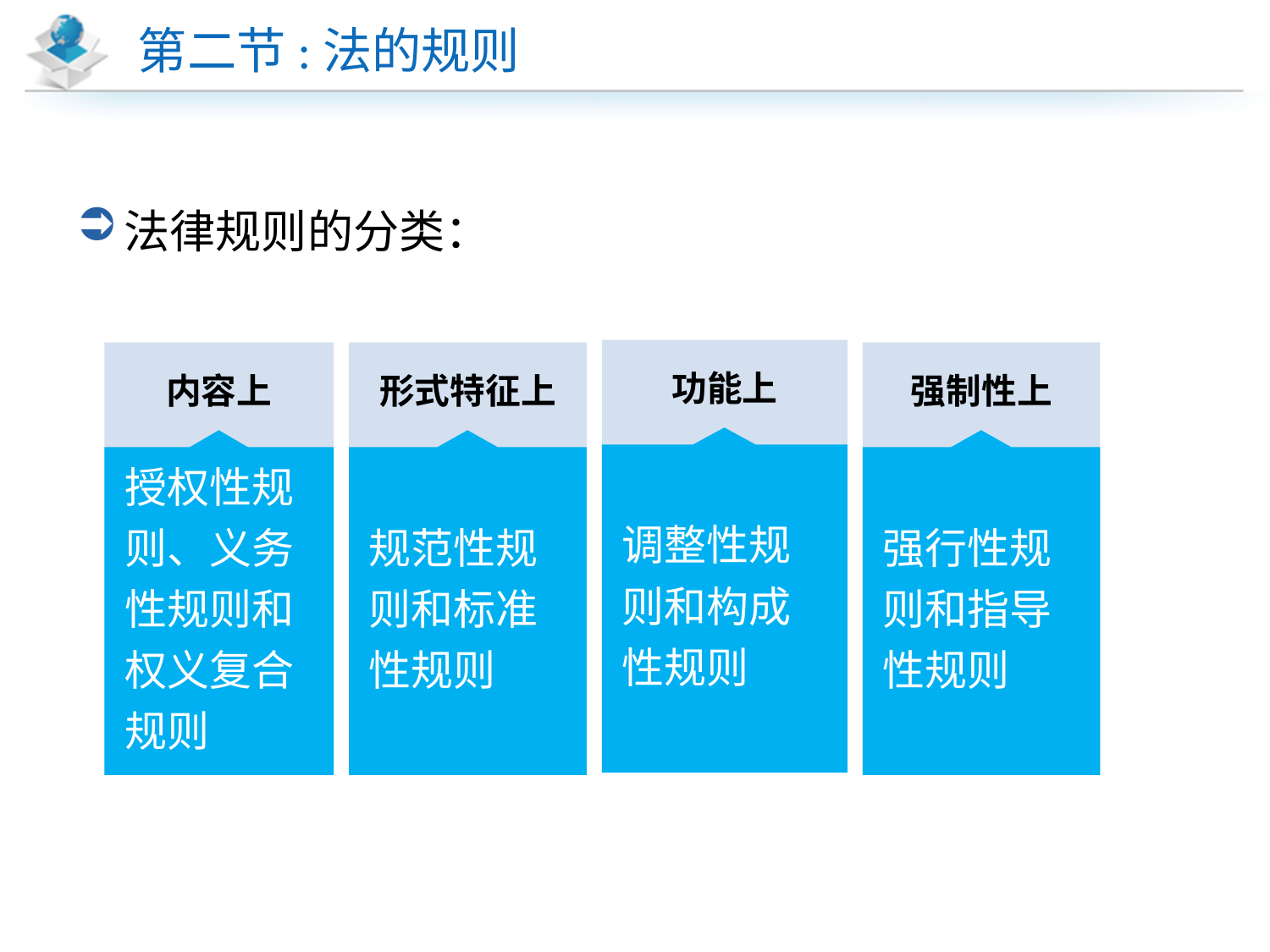

# 第二节:法的规则
法律规则的分类：

功能上
调整性规则和构成性规则

内容上
授权性规则、义务性规则和权义复合规则

形式特征上
规范性规则和标准性规则

强制性上
强行性规则和指导性规则